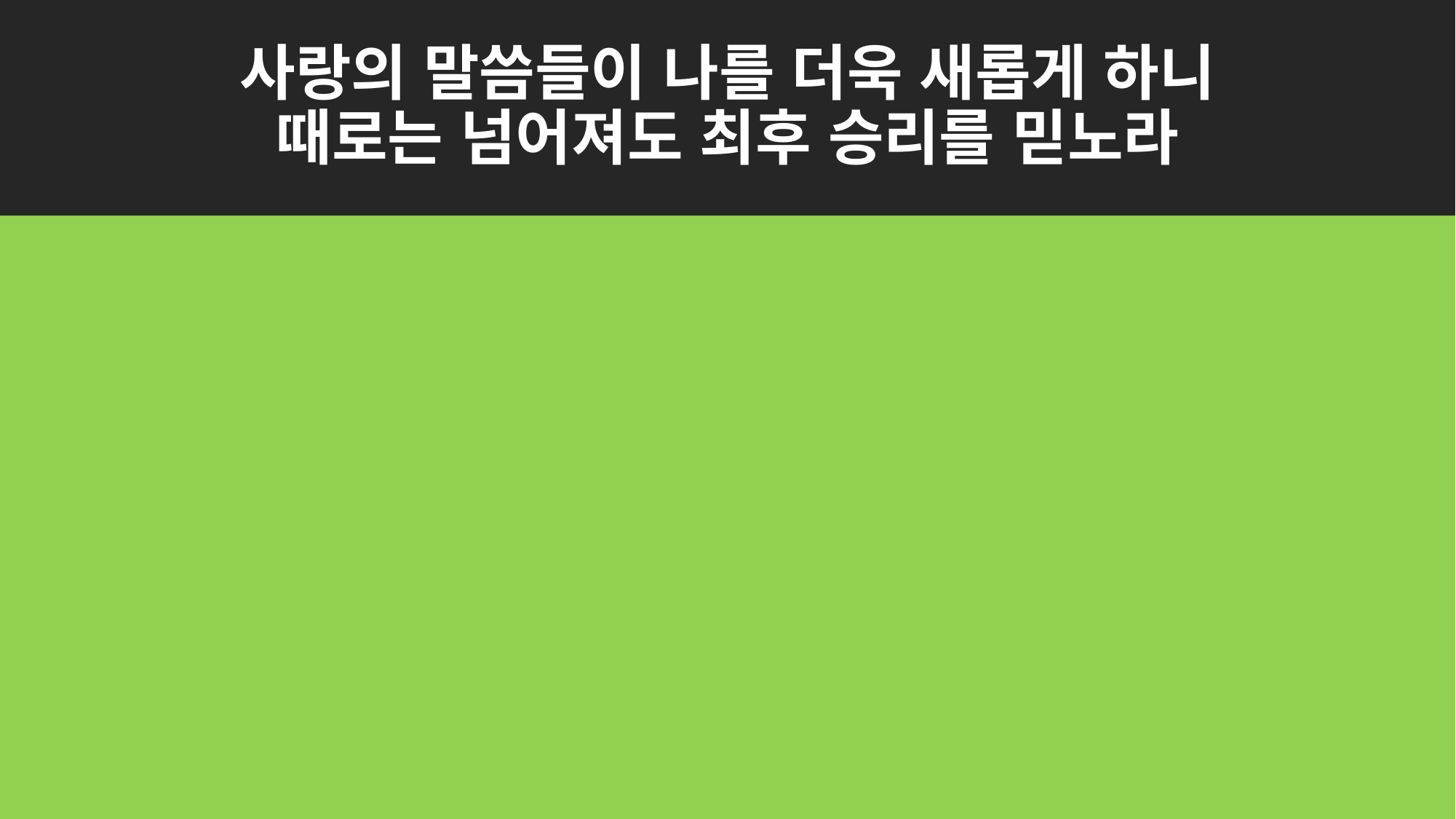

# 사랑의 말씀들이 나를 더욱 새롭게 하니 때로는 넘어져도 최후 승리를 믿노라